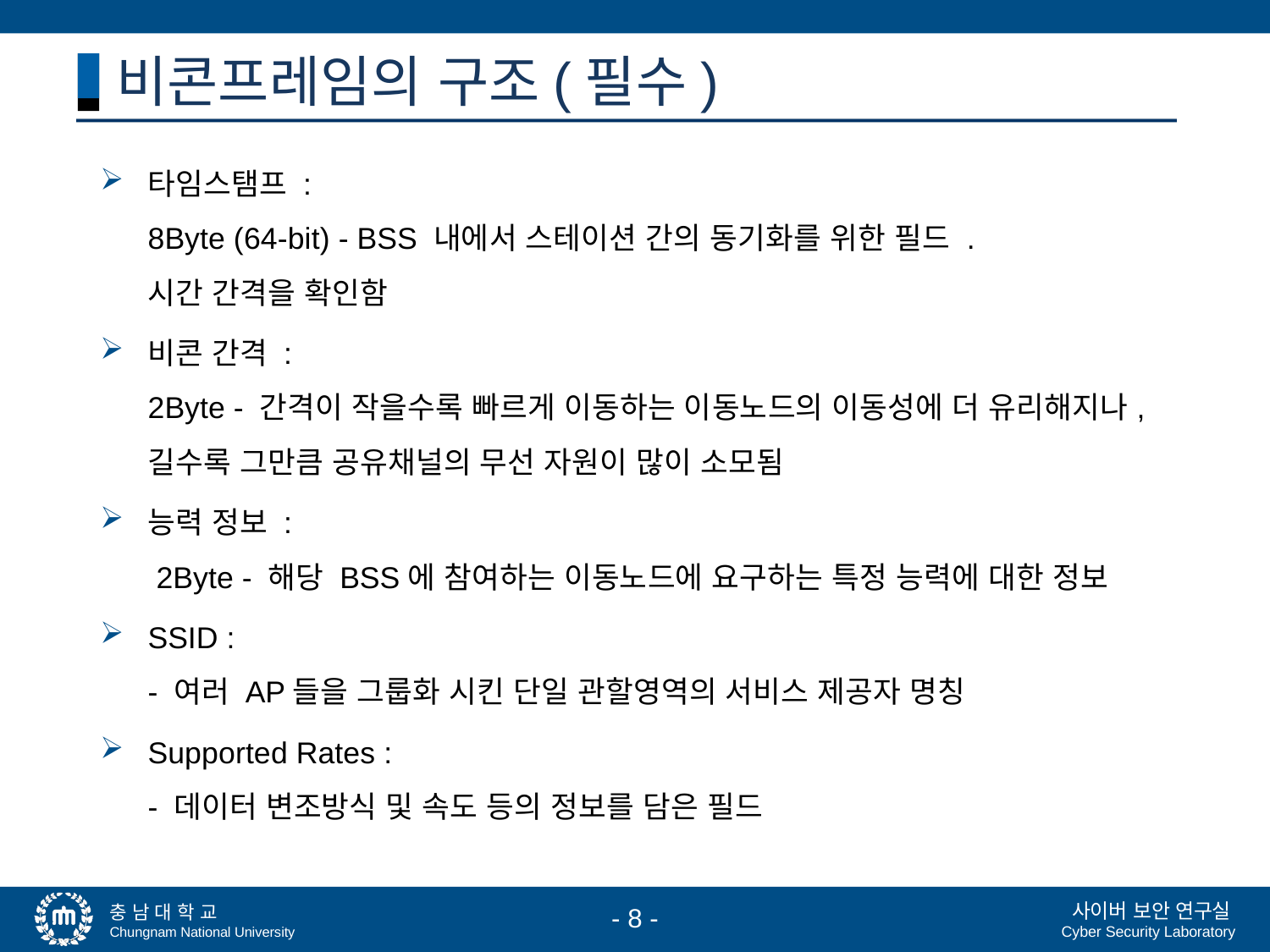

# 비콘프레임의 구조(필수)
타임스탬프 :
8Byte (64-bit) - BSS 내에서 스테이션 간의 동기화를 위한 필드 .
시간 간격을 확인함
비콘 간격 :
2Byte - 간격이 작을수록 빠르게 이동하는 이동노드의 이동성에 더 유리해지나, 길수록 그만큼 공유채널의 무선 자원이 많이 소모됨
능력 정보 :
 2Byte - 해당 BSS에 참여하는 이동노드에 요구하는 특정 능력에 대한 정보
SSID :
- 여러 AP들을 그룹화 시킨 단일 관할영역의 서비스 제공자 명칭
Supported Rates :
- 데이터 변조방식 및 속도 등의 정보를 담은 필드